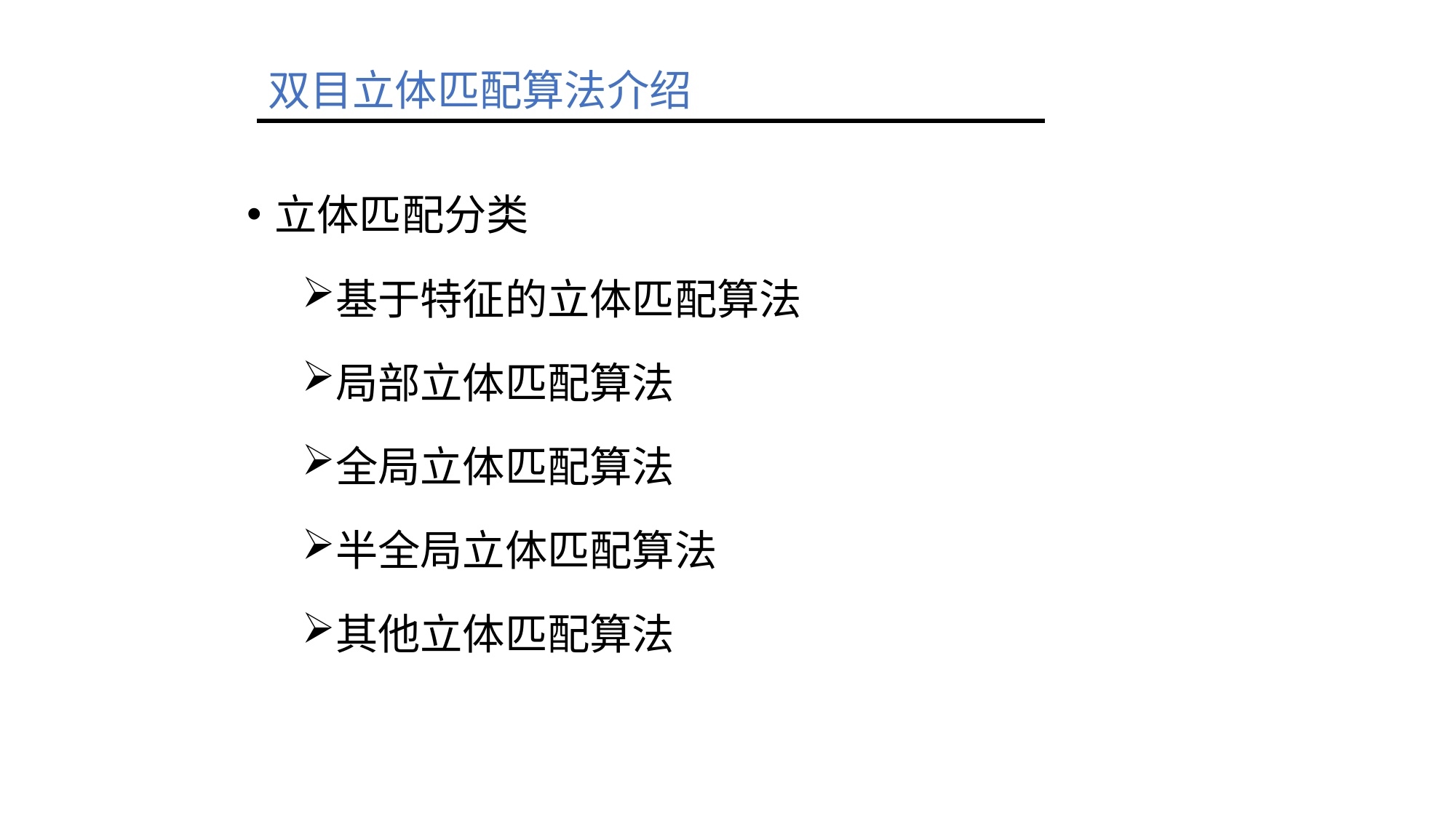

# 双目立体匹配算法介绍
立体匹配分类
基于特征的立体匹配算法
局部立体匹配算法
全局立体匹配算法
半全局立体匹配算法
其他立体匹配算法